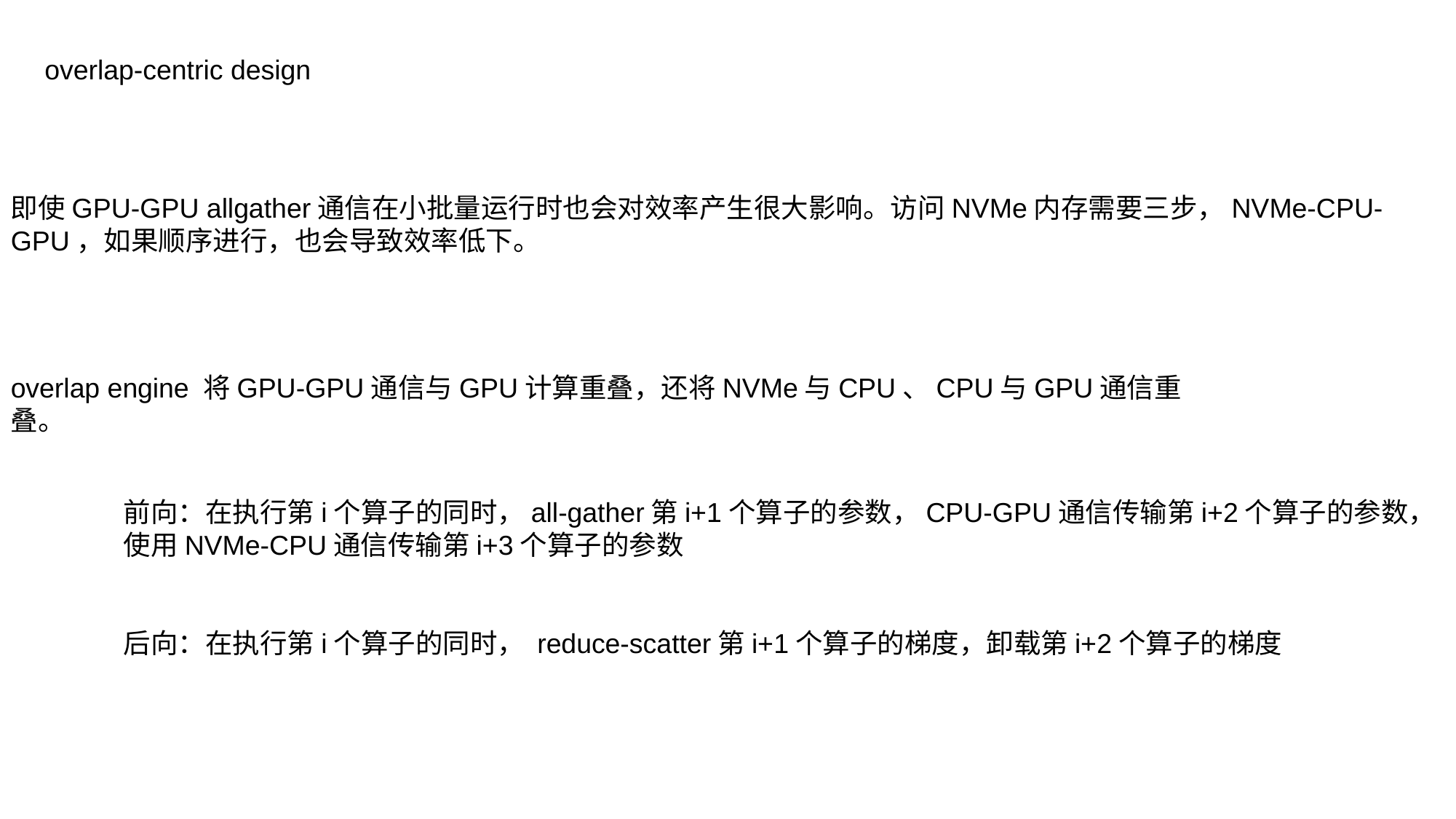

overlap-centric design
即使GPU-GPU allgather通信在小批量运行时也会对效率产生很大影响。访问NVMe内存需要三步，NVMe-CPU-GPU，如果顺序进行，也会导致效率低下。
overlap engine 将GPU-GPU通信与GPU计算重叠，还将NVMe与CPU、CPU与GPU通信重叠。
前向：在执行第i个算子的同时，all-gather第i+1个算子的参数，CPU-GPU通信传输第i+2个算子的参数，使用NVMe-CPU通信传输第i+3个算子的参数
后向：在执行第i个算子的同时， reduce-scatter第i+1个算子的梯度，卸载第i+2个算子的梯度